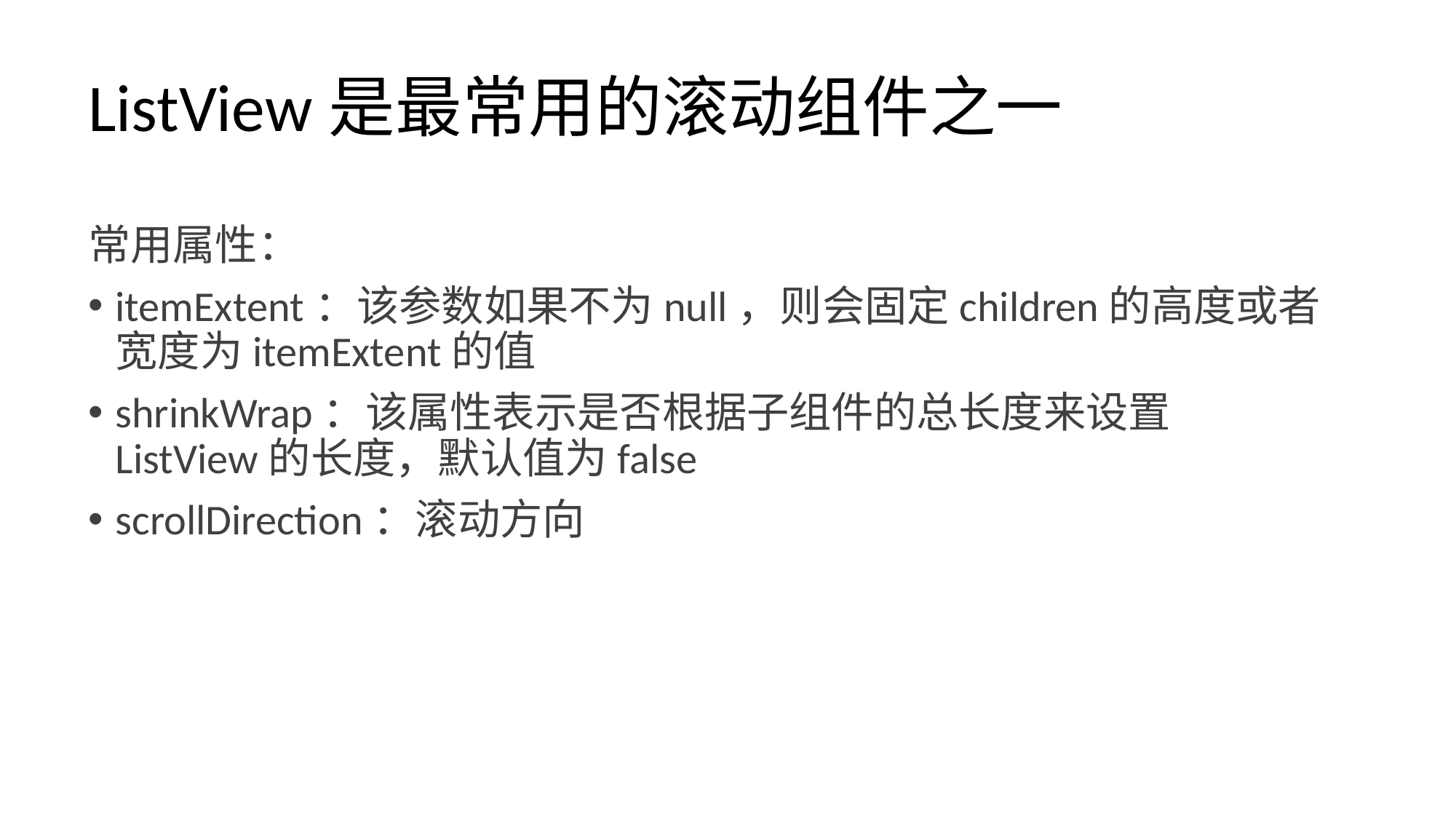

# ListView是最常用的滚动组件之一
常用属性：
itemExtent：该参数如果不为null，则会固定children的高度或者宽度为itemExtent的值
shrinkWrap：该属性表示是否根据子组件的总长度来设置ListView的长度，默认值为false
scrollDirection：滚动方向